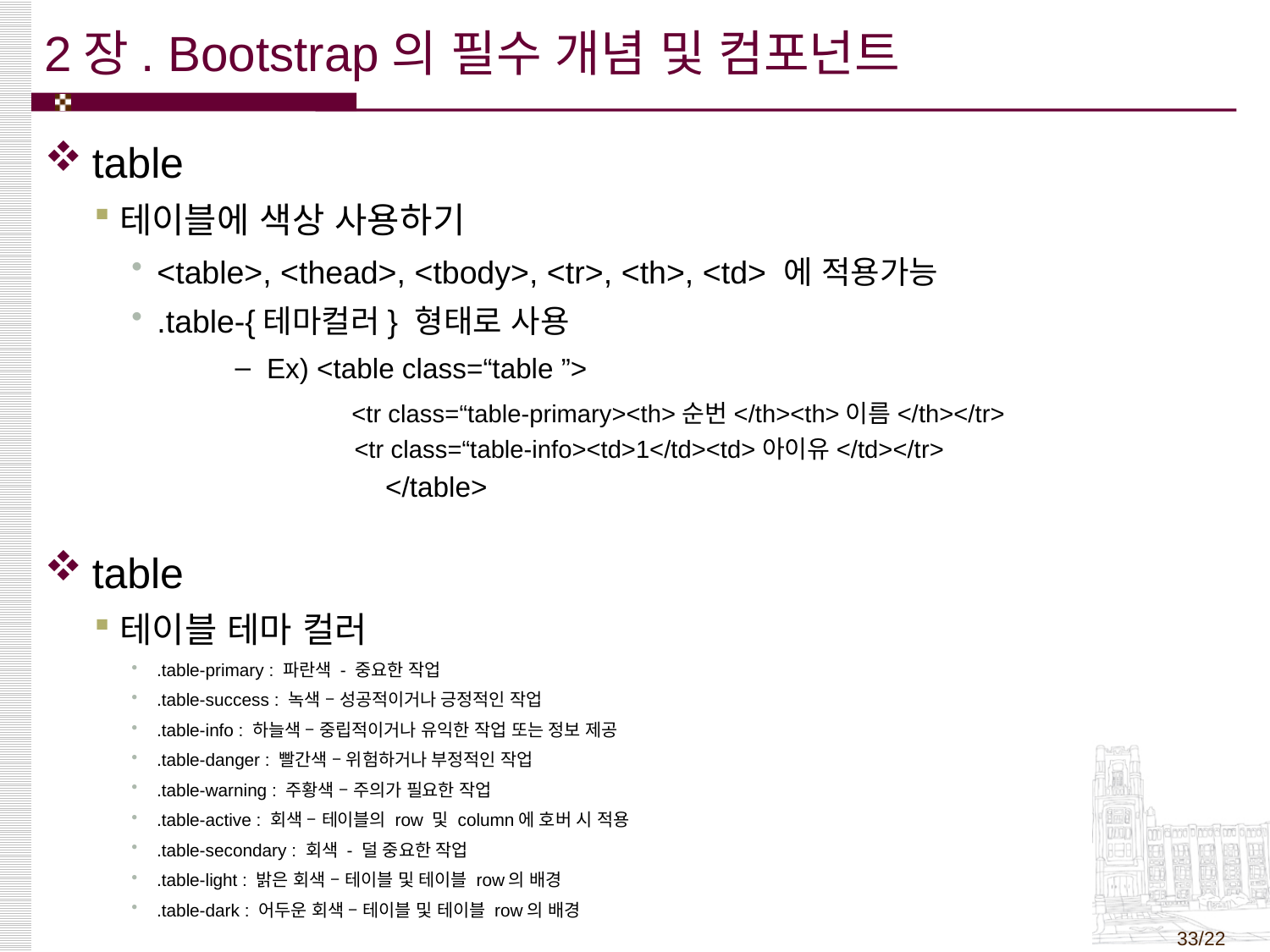

# 2장. Bootstrap의 필수 개념 및 컴포넌트
table
테이블에 색상 사용하기
<table>, <thead>, <tbody>, <tr>, <th>, <td> 에 적용가능
.table-{테마컬러} 형태로 사용
Ex) <table class=“table ”>
      <tr class=“table-primary><th>순번</th><th>이름</th></tr>
        <tr class=“table-info><td>1</td><td>아이유</td></tr>
	   </table>
table
테이블 테마 컬러
.table-primary : 파란색 - 중요한 작업
.table-success : 녹색 – 성공적이거나 긍정적인 작업
.table-info : 하늘색 – 중립적이거나 유익한 작업 또는 정보 제공
.table-danger : 빨간색 – 위험하거나 부정적인 작업
.table-warning : 주황색 – 주의가 필요한 작업
.table-active : 회색 – 테이블의 row 및 column에 호버 시 적용
.table-secondary : 회색 - 덜 중요한 작업
.table-light : 밝은 회색 – 테이블 및 테이블 row의 배경
.table-dark : 어두운 회색 – 테이블 및 테이블 row의 배경